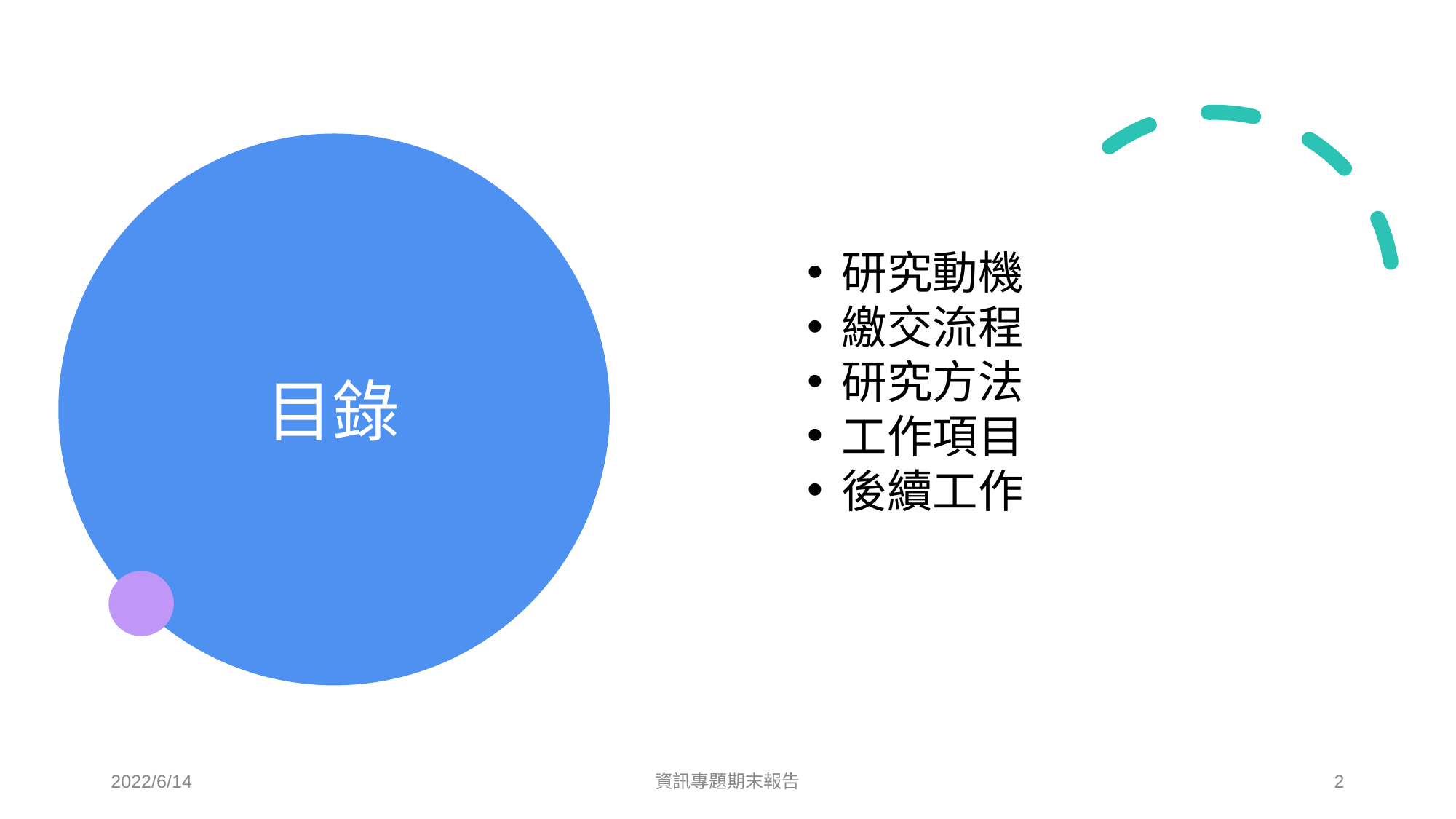

# 目錄
研究動機
繳交流程
研究方法
工作項目
後續工作
2022/6/14
資訊專題期末報告
2